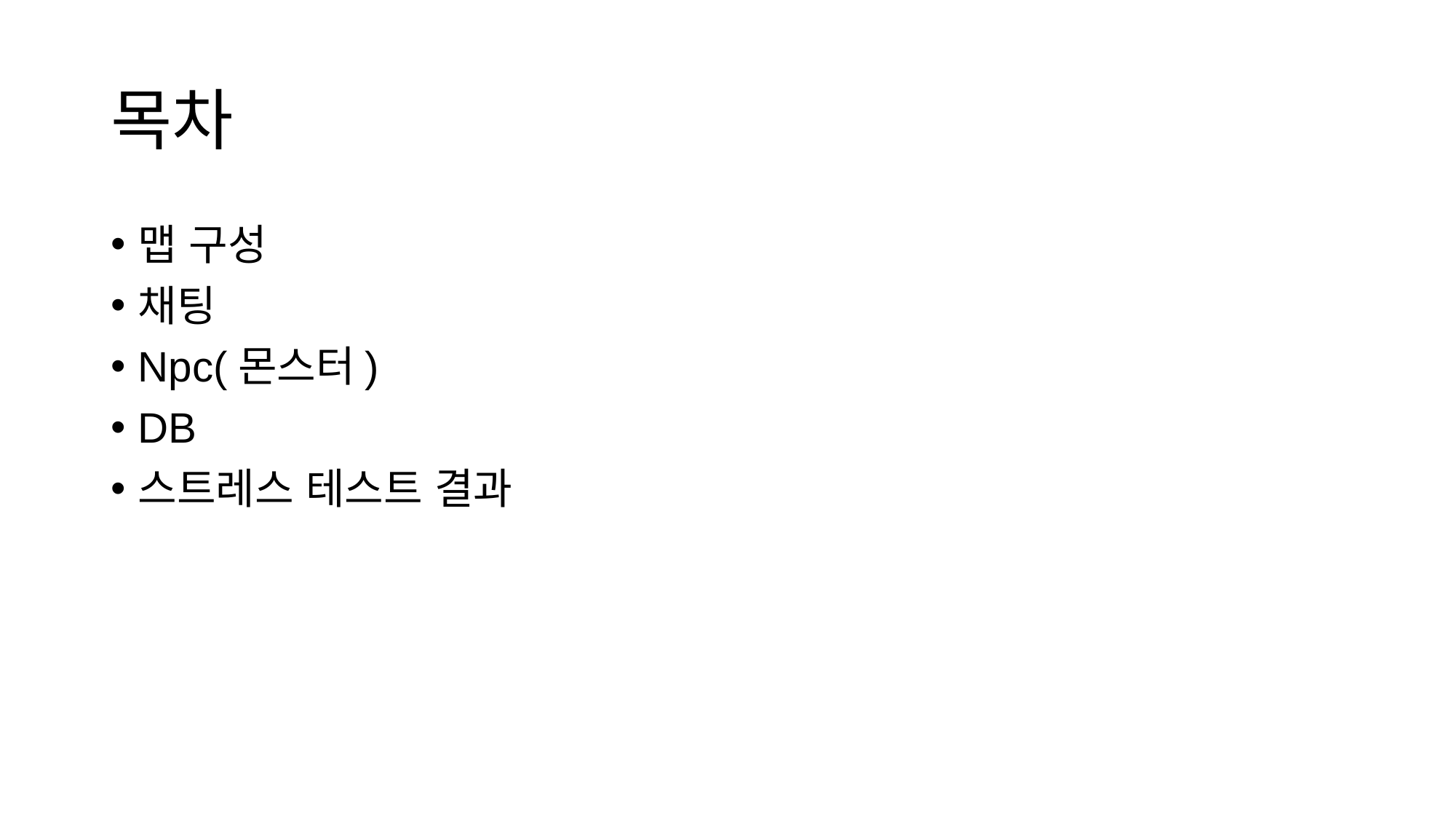

# 목차
맵 구성
채팅
Npc(몬스터)
DB
스트레스 테스트 결과